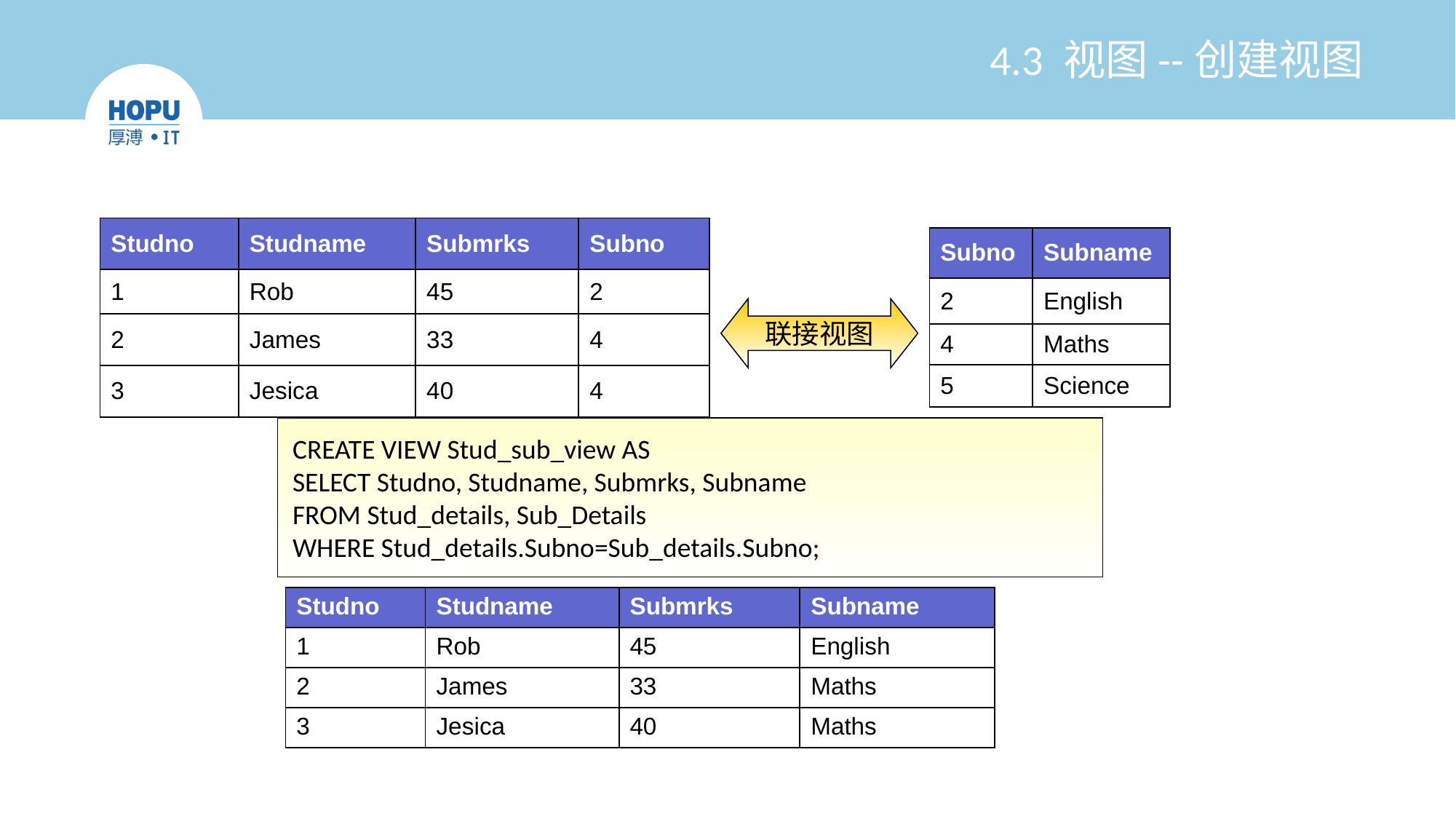

# 4.3 视图--创建视图
| Studno | Studname | Submrks | Subno |
| --- | --- | --- | --- |
| 1 | Rob | 45 | 2 |
| 2 | James | 33 | 4 |
| 3 | Jesica | 40 | 4 |
| Subno | Subname |
| --- | --- |
| 2 | English |
| 4 | Maths |
| 5 | Science |
联接视图
CREATE VIEW Stud_sub_view AS
SELECT Studno, Studname, Submrks, Subname
FROM Stud_details, Sub_Details
WHERE Stud_details.Subno=Sub_details.Subno;
| Studno | Studname | Submrks | Subname |
| --- | --- | --- | --- |
| 1 | Rob | 45 | English |
| 2 | James | 33 | Maths |
| 3 | Jesica | 40 | Maths |